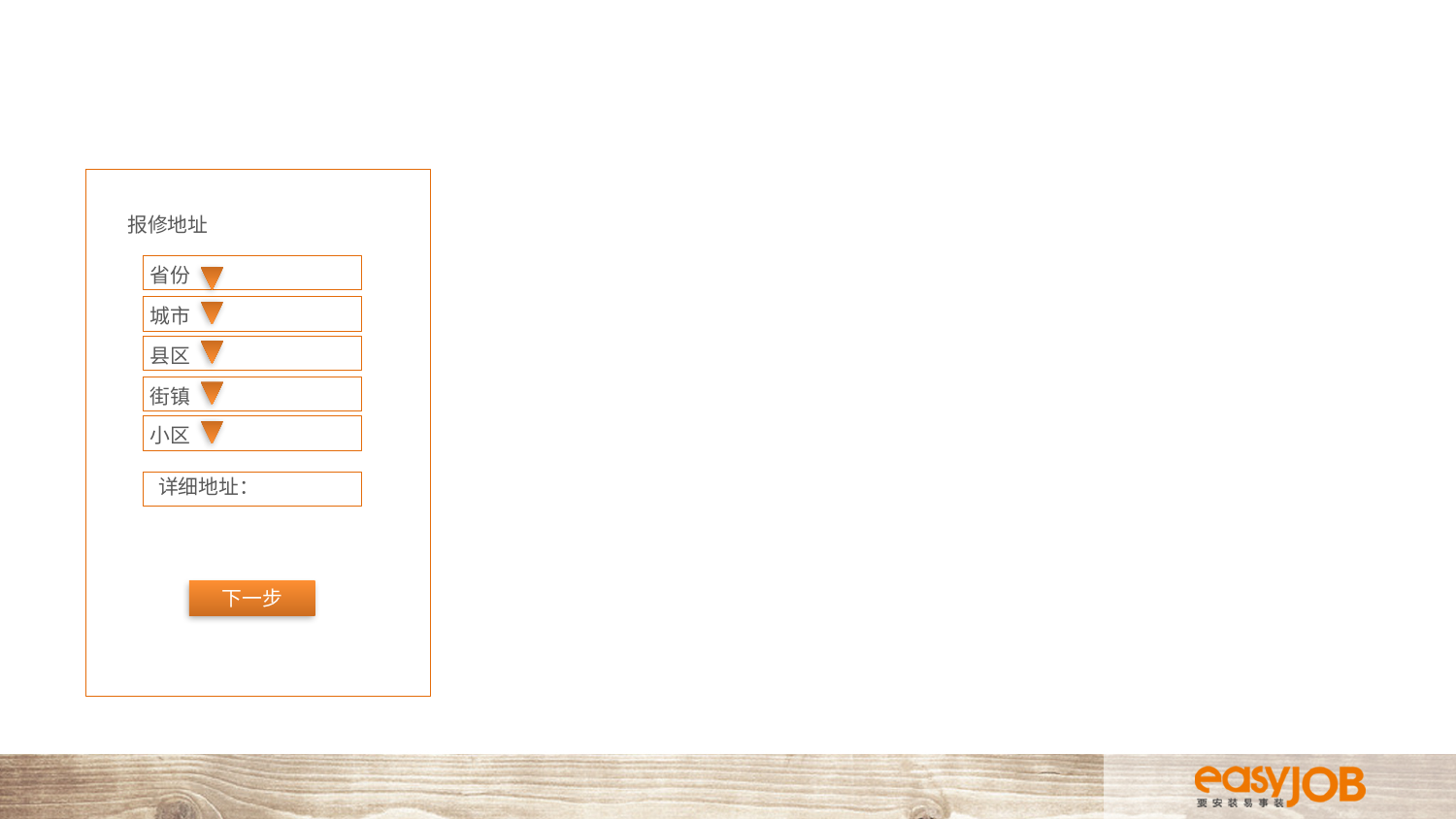

报修地址
省份

城市

县区

街镇

小区

详细地址：

下一步